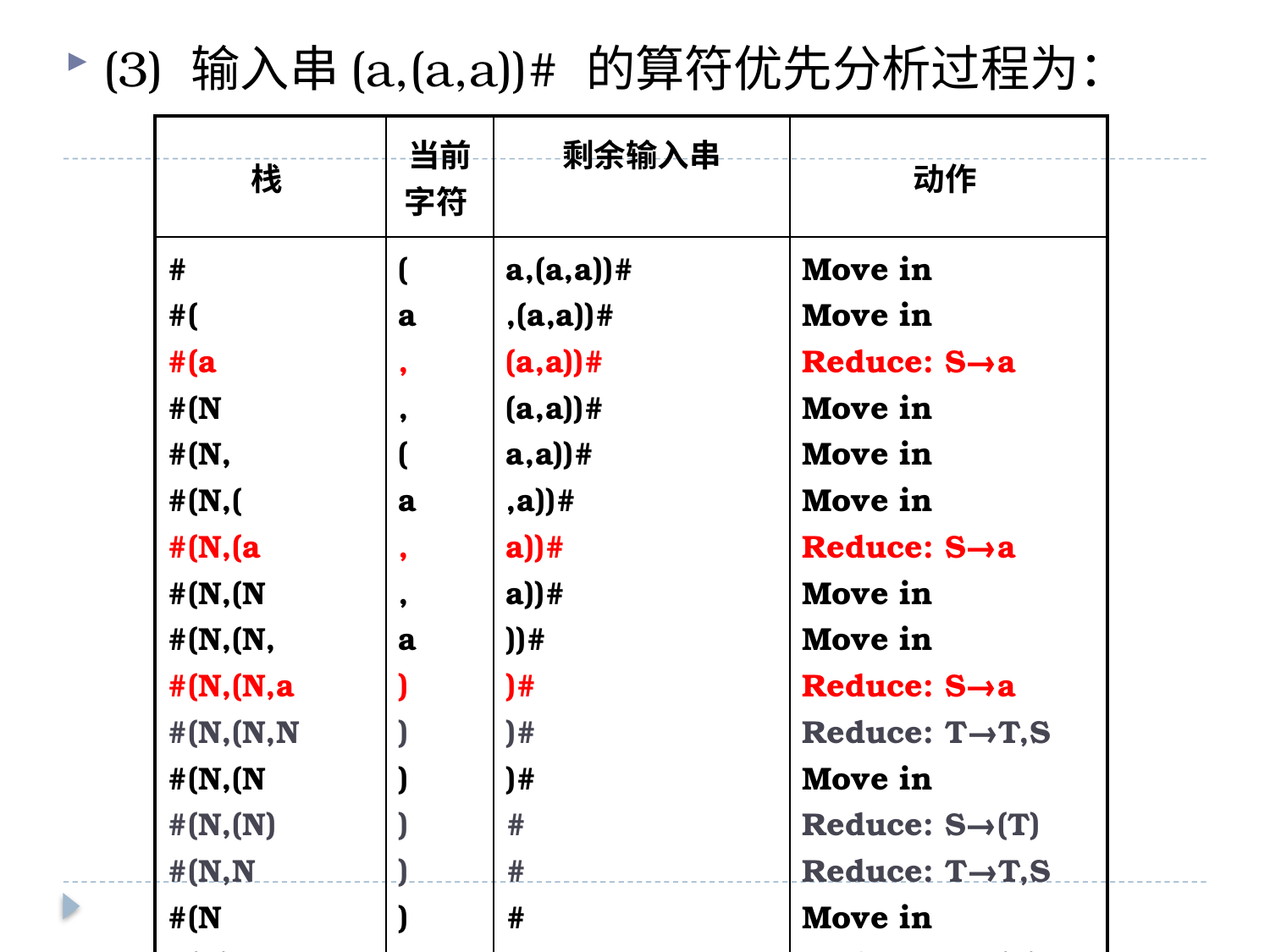

(3) 输入串(a,(a,a))# 的算符优先分析过程为：
| 栈 | 当前字符 | 剩余输入串 | 动作 |
| --- | --- | --- | --- |
| # #( #(a #(N #(N, #(N,( #(N,(a #(N,(N #(N,(N, #(N,(N,a #(N,(N,N #(N,(N #(N,(N) #(N,N #(N #(N) #N | ( a , , ( a , , a ) ) ) ) ) ) # # | a,(a,a))# ,(a,a))# (a,a))# (a,a))# a,a))# ,a))# a))# a))# ))# )# )# )# # # # | Move in Move in Reduce: S→a Move in Move in Move in Reduce: S→a Move in Move in Reduce: S→a Reduce: T→T,S Move in Reduce: S→(T) Reduce: T→T,S Move in Reduce: S→(T) |
54